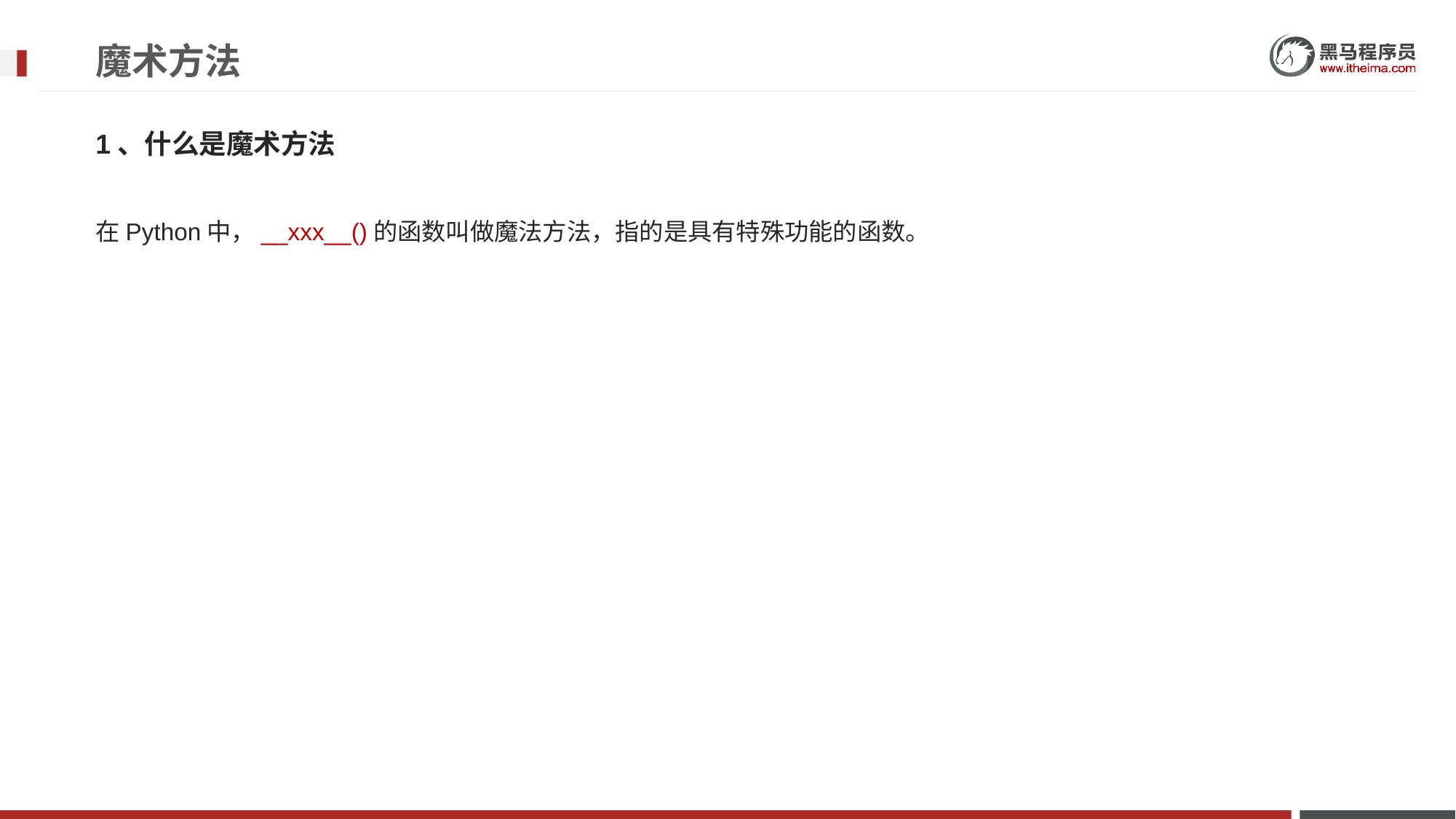

# 魔术方法
1、什么是魔术方法
在Python中，__xxx__()的函数叫做魔法方法，指的是具有特殊功能的函数。